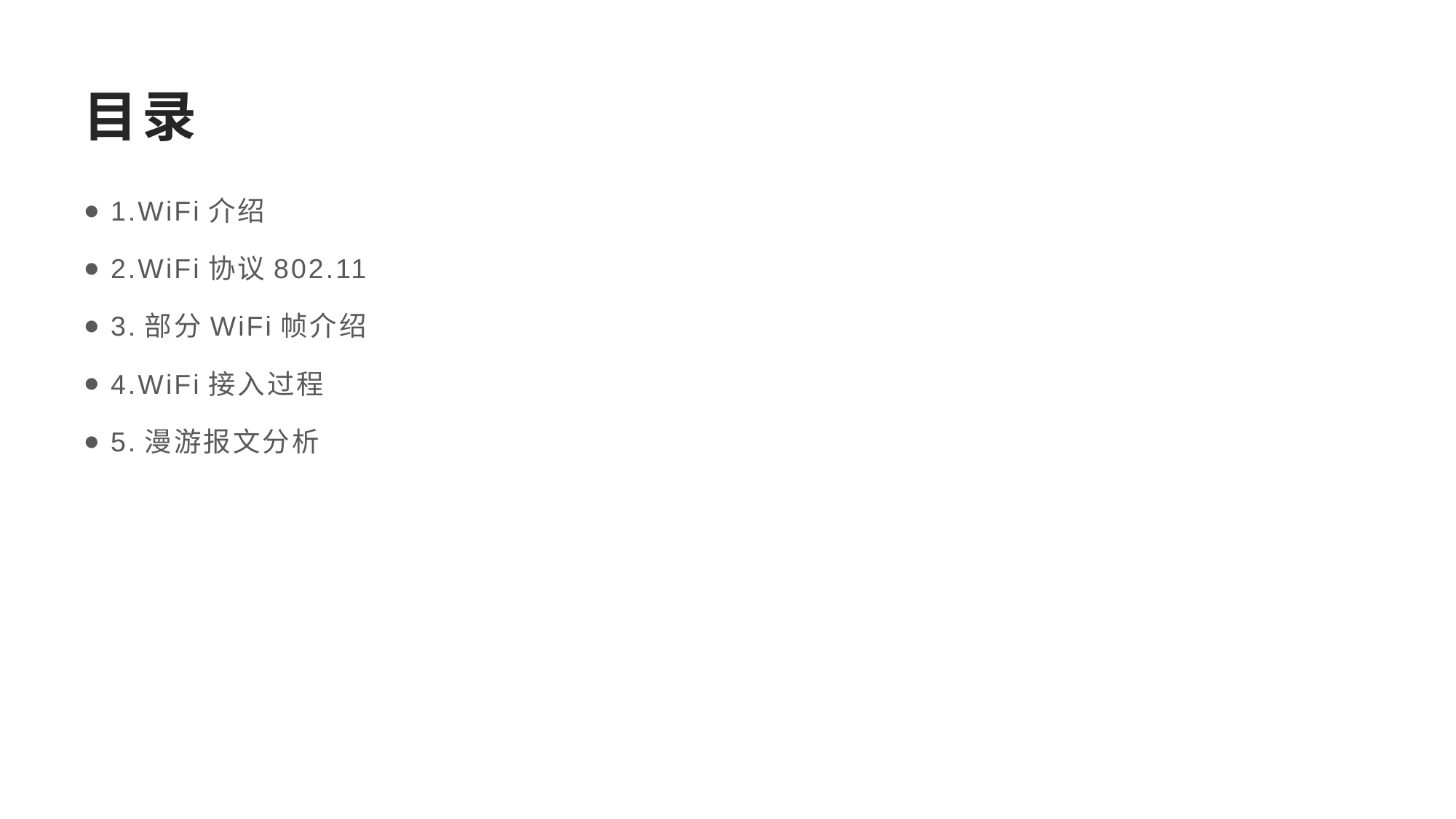

# 目录
1.WiFi介绍
2.WiFi协议802.11
3.部分WiFi帧介绍
4.WiFi接入过程
5.漫游报文分析